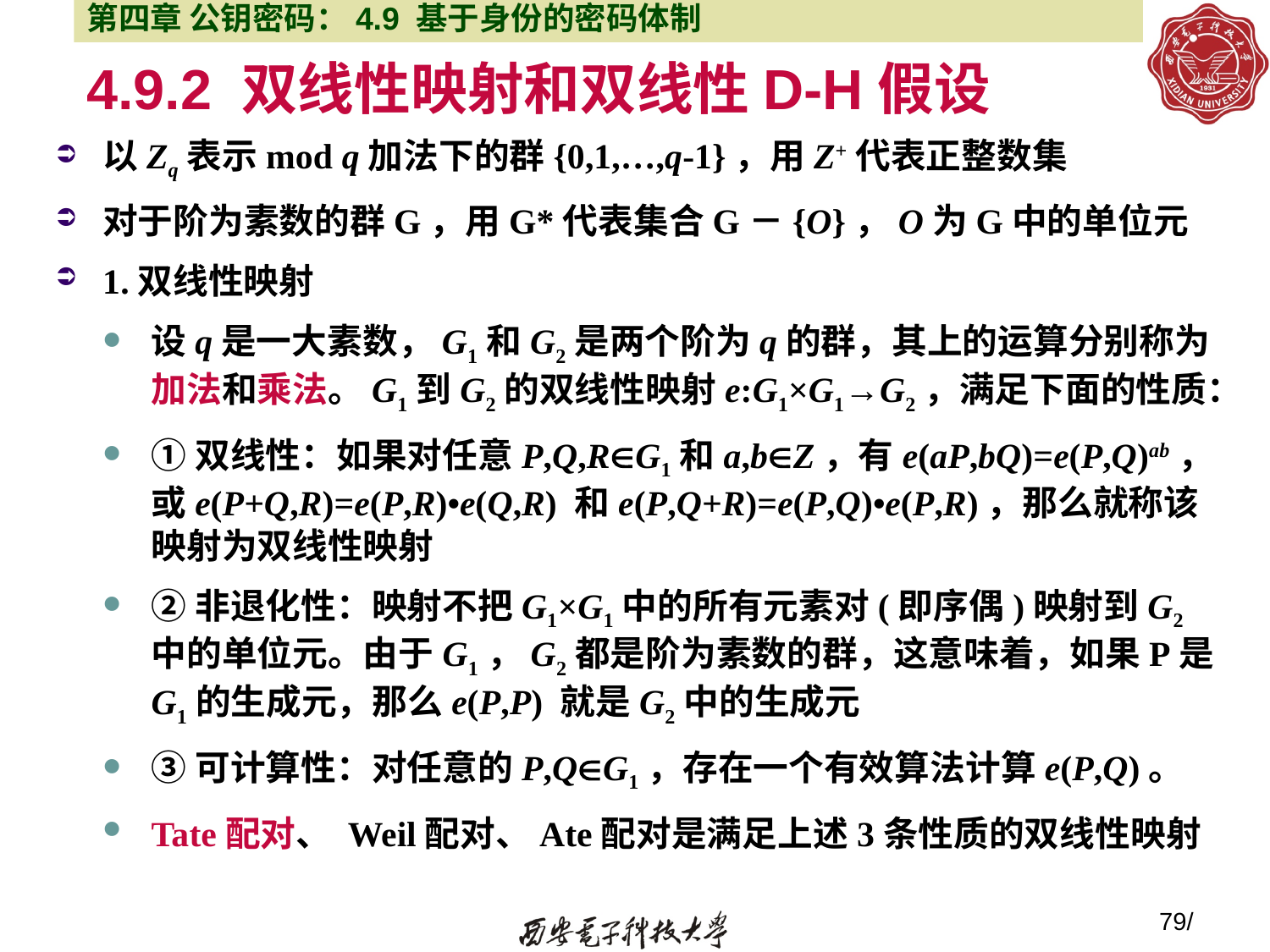

第四章 公钥密码：4.9 基于身份的密码体制
# 4.9.2 双线性映射和双线性D-H假设
以Zq表示mod q加法下的群{0,1,…,q-1}，用Z+代表正整数集
对于阶为素数的群G，用G*代表集合G－{O}，O为G中的单位元
1.双线性映射
设q是一大素数，G1和G2是两个阶为q的群，其上的运算分别称为加法和乘法。G1到G2的双线性映射e:G1×G1→G2，满足下面的性质：
①双线性：如果对任意P,Q,R∈G1和a,b∈Z，有e(aP,bQ)=e(P,Q)ab，或e(P+Q,R)=e(P,R)•e(Q,R) 和e(P,Q+R)=e(P,Q)•e(P,R)，那么就称该映射为双线性映射
②非退化性：映射不把G1×G1中的所有元素对(即序偶)映射到G2中的单位元。由于G1，G2都是阶为素数的群，这意味着，如果P是G1的生成元，那么e(P,P) 就是G2中的生成元
③可计算性：对任意的P,Q∈G1，存在一个有效算法计算e(P,Q)。
Tate配对、 Weil配对、Ate配对是满足上述3条性质的双线性映射
79/